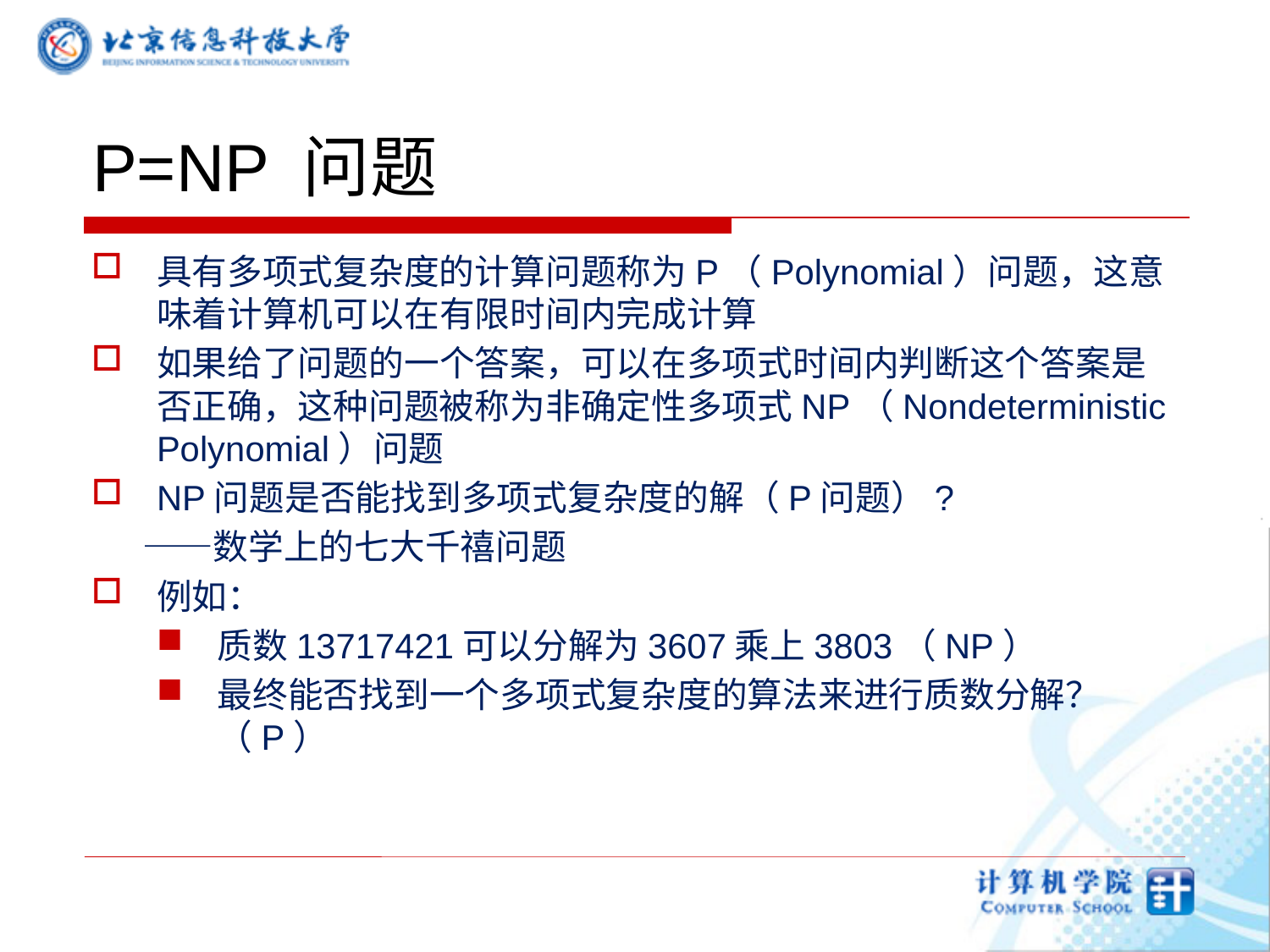

# P=NP 问题
具有多项式复杂度的计算问题称为P（Polynomial）问题，这意味着计算机可以在有限时间内完成计算
如果给了问题的一个答案，可以在多项式时间内判断这个答案是否正确，这种问题被称为非确定性多项式NP（Nondeterministic Polynomial）问题
NP问题是否能找到多项式复杂度的解（P问题）?
　  ——数学上的七大千禧问题
例如：
质数13717421可以分解为3607乘上3803（NP）
最终能否找到一个多项式复杂度的算法来进行质数分解？（P）